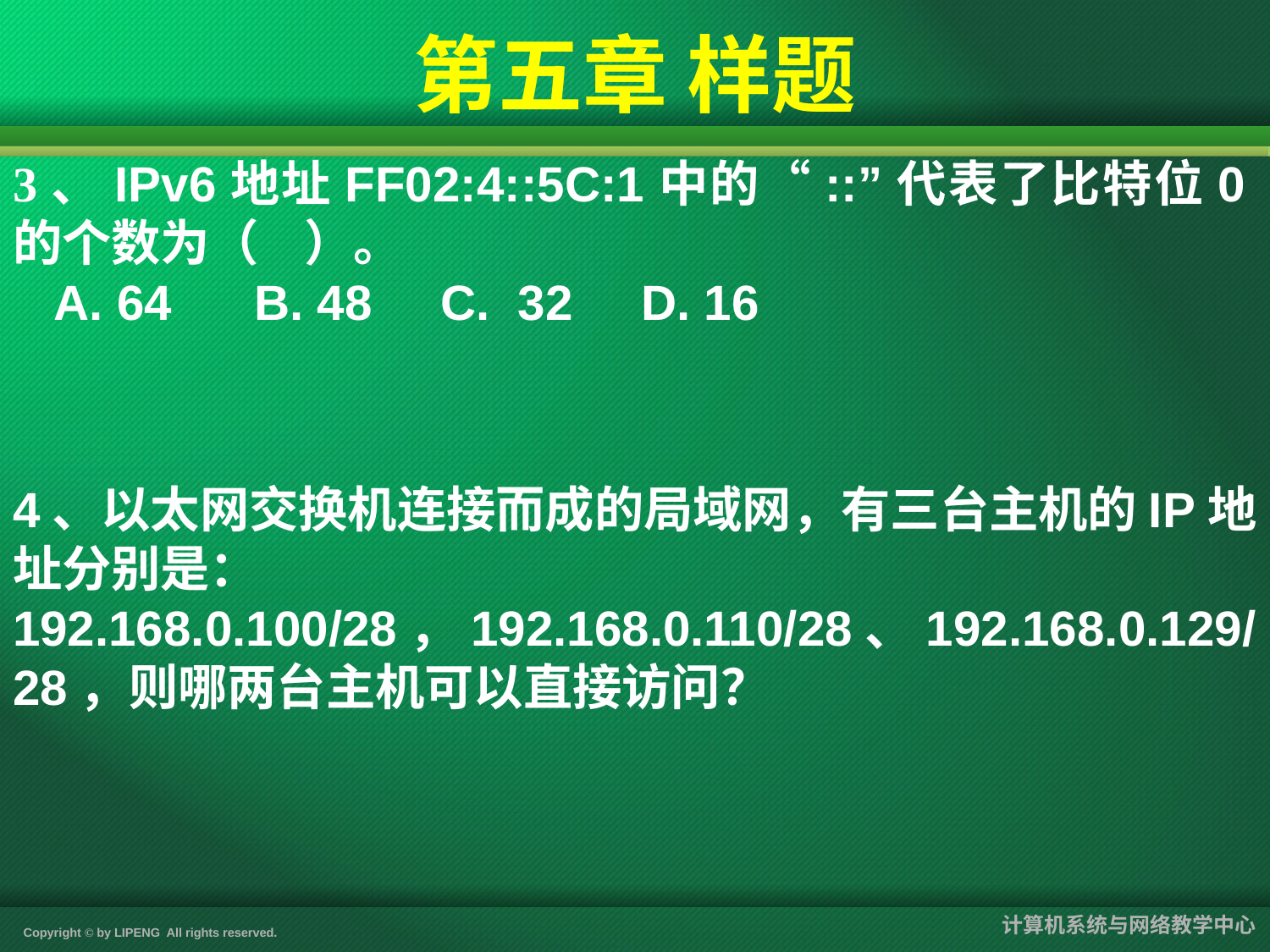

第五章 样题
3、IPv6地址FF02:4::5C:1中的“::”代表了比特位0的个数为（    ）。
   A. 64      B. 48     C.  32     D. 16

4、以太网交换机连接而成的局域网，有三台主机的IP地址分别是：192.168.0.100/28，192.168.0.110/28、192.168.0.129/28，则哪两台主机可以直接访问？